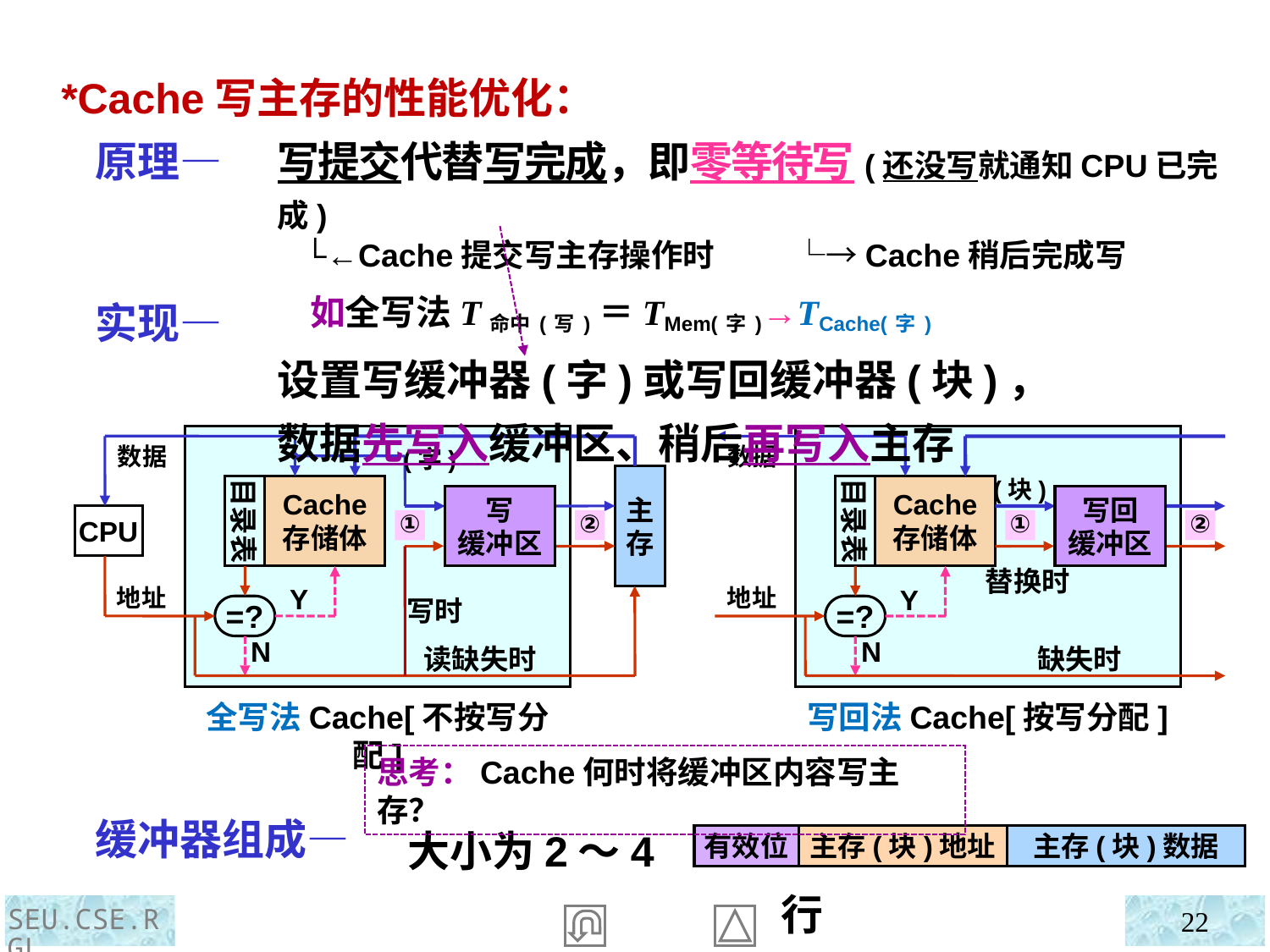

*Cache写主存的性能优化：
     原理—

     实现—

     缓冲器组成—
写提交代替写完成，即零等待写(还没写就通知CPU已完成)
   └←Cache提交写主存操作时           └→Cache稍后完成写
   如全写法T命中(写)＝TMem(字)→TCache(字)
设置写缓冲器(字)或写回缓冲器(块)，
数据先写入缓冲区、稍后再写入主存

数据

(字)

主
存
Cache
存储体
目录表

CPU

地址
Y
=?
写时

N
读缺失时

全写法Cache[不按写分配]

数据

(块)
Cache
存储体
目录表

替换时

地址
Y
=?

N
缺失时

写回法Cache[按写分配]
写
缓冲区
②
①
写回
缓冲区
②
①

思考：Cache何时将缓冲区内容写主存？
大小为2～4行
有效位
主存(块)地址
主存(块)数据
SEU.CSE.RGL
22